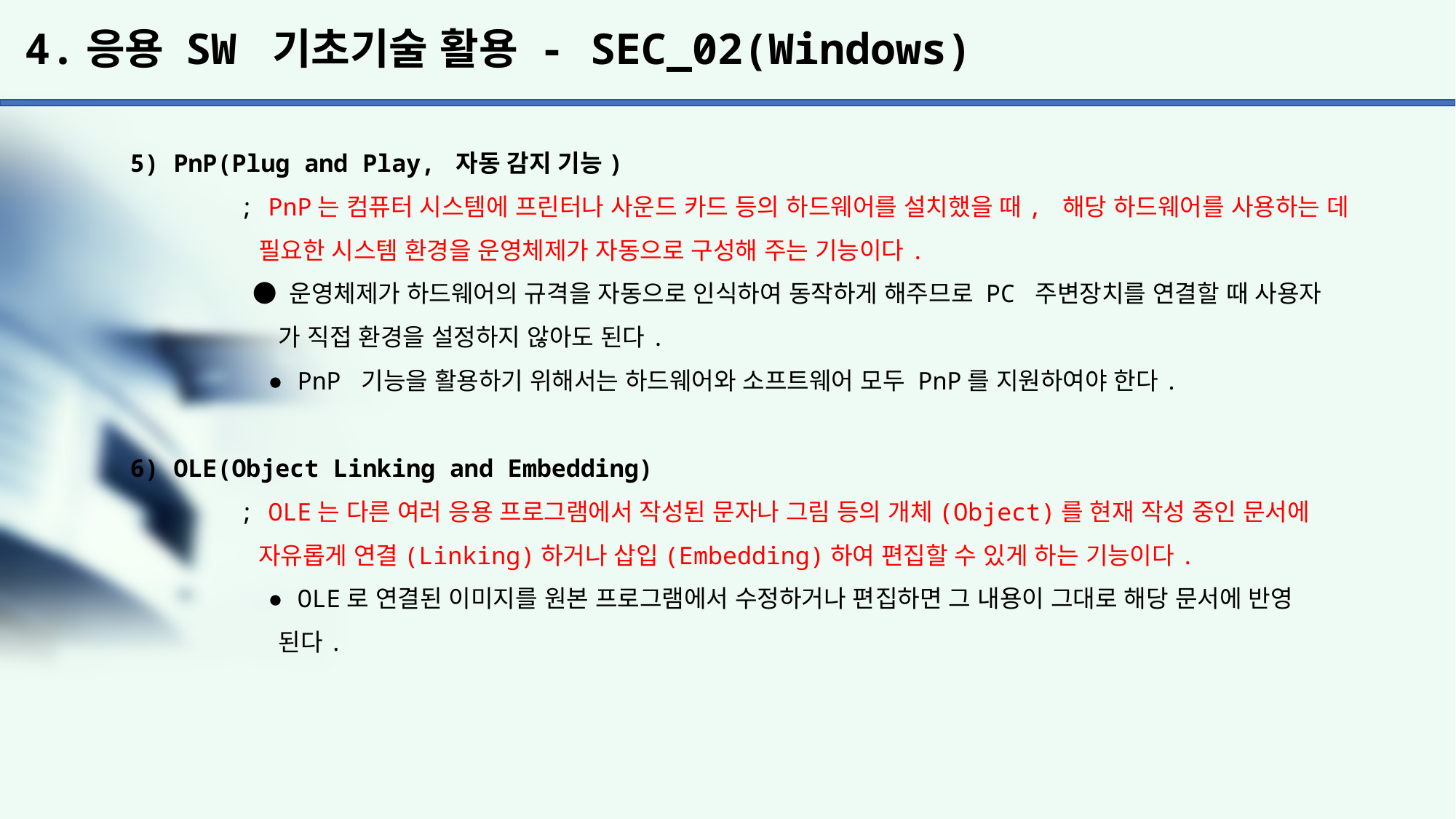

# 4.응용 SW 기초기술 활용 - SEC_02(Windows)
5) PnP(Plug and Play, 자동 감지 기능)
	; PnP는 컴퓨터 시스템에 프린터나 사운드 카드 등의 하드웨어를 설치했을 때, 해당 하드웨어를 사용하는 데
	  필요한 시스템 환경을 운영체제가 자동으로 구성해 주는 기능이다.
	  ● 운영체제가 하드웨어의 규격을 자동으로 인식하여 동작하게 해주므로 PC 주변장치를 연결할 때 사용자
	     가 직접 환경을 설정하지 않아도 된다.
	  ● PnP 기능을 활용하기 위해서는 하드웨어와 소프트웨어 모두 PnP를 지원하여야 한다.

6) OLE(Object Linking and Embedding)
	; OLE는 다른 여러 응용 프로그램에서 작성된 문자나 그림 등의 개체(Object)를 현재 작성 중인 문서에
	  자유롭게 연결(Linking)하거나 삽입(Embedding)하여 편집할 수 있게 하는 기능이다.
	  ● OLE로 연결된 이미지를 원본 프로그램에서 수정하거나 편집하면 그 내용이 그대로 해당 문서에 반영
	     된다.